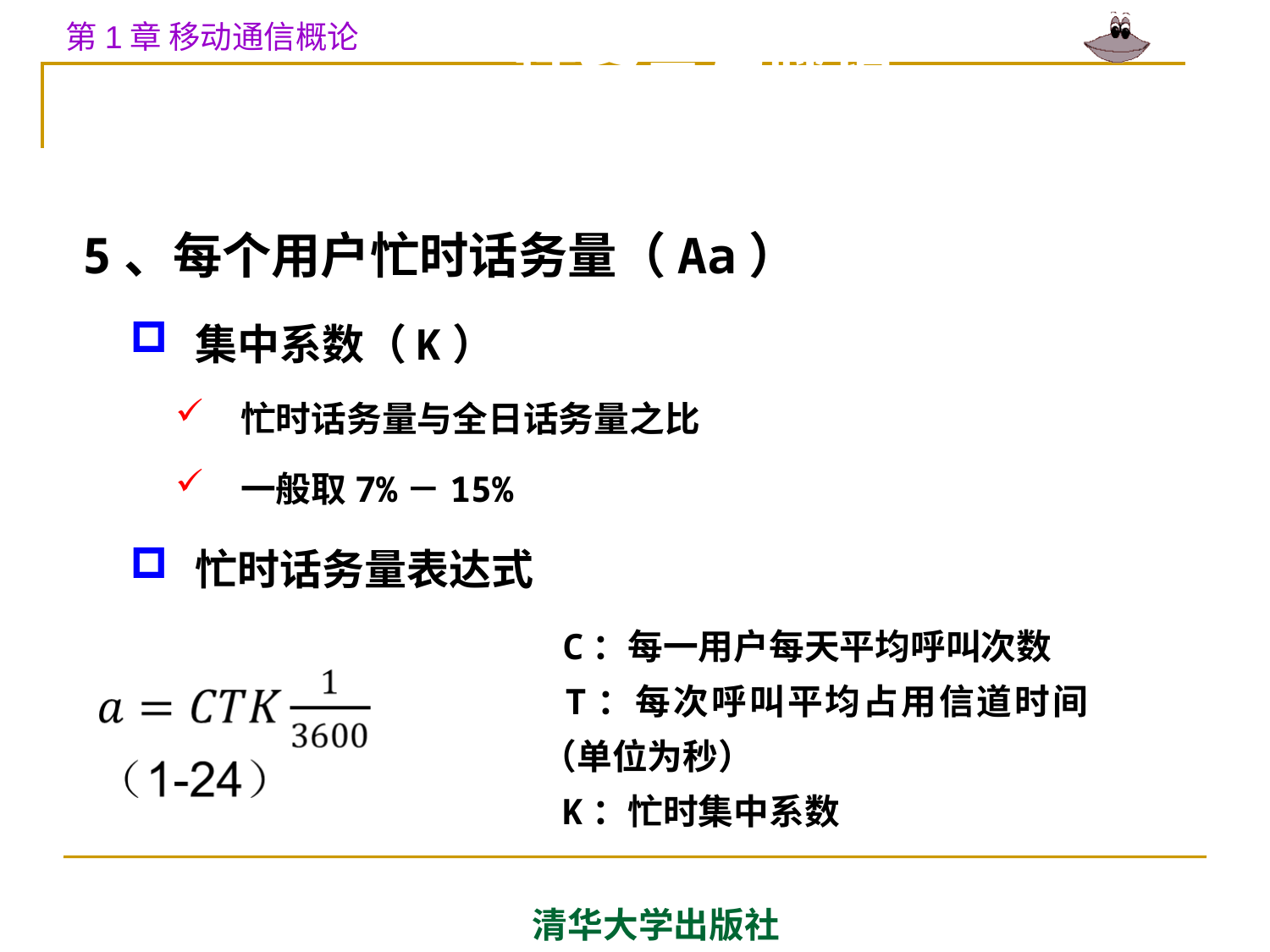

# 二、话务量与呼损
5、每个用户忙时话务量（Aa）
 集中系数（K）
 忙时话务量与全日话务量之比
 一般取7%－15%
 忙时话务量表达式

 C：每一用户每天平均呼叫次数
 T：每次呼叫平均占用信道时间（单位为秒）
 K：忙时集中系数